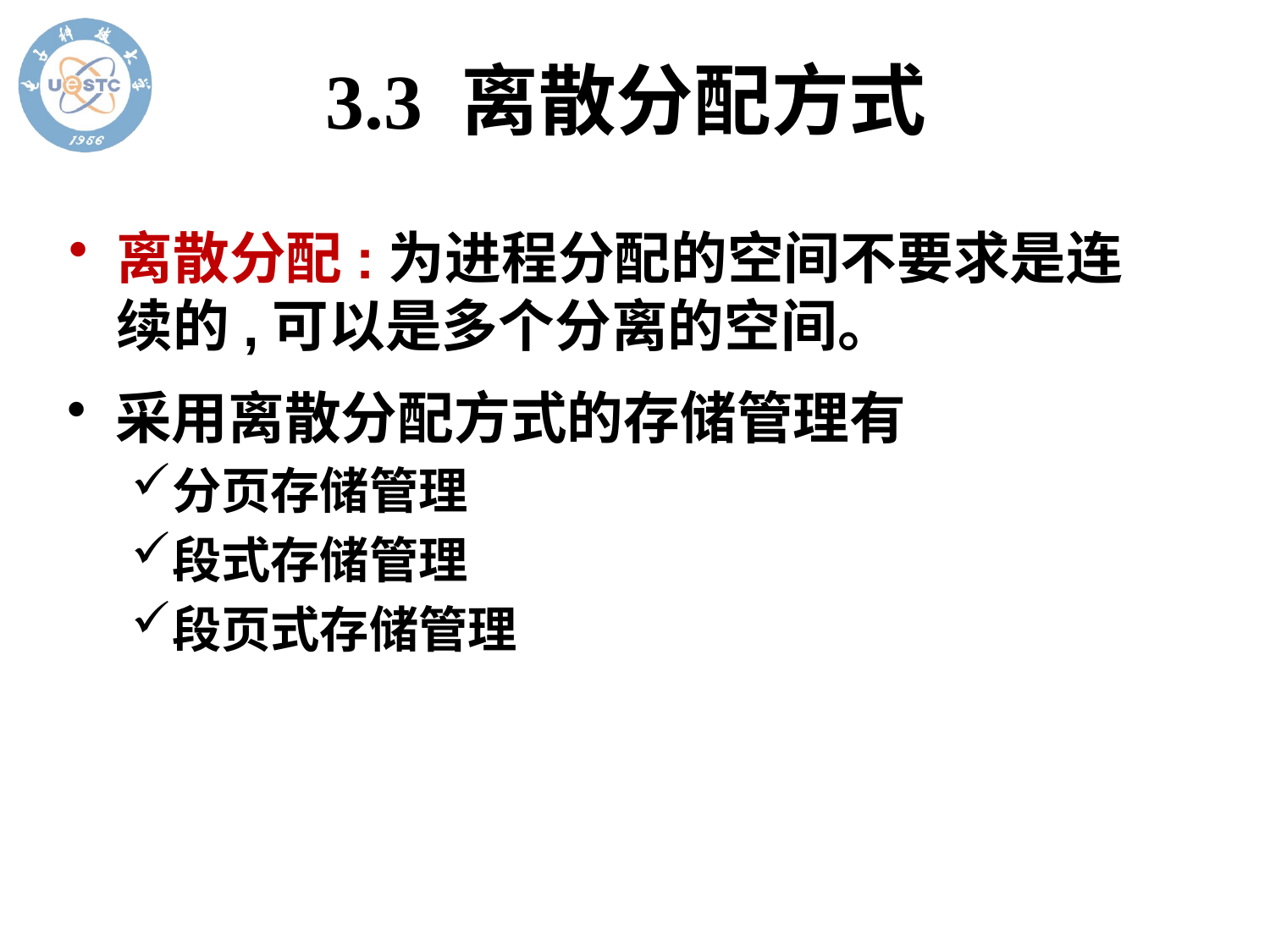

# 3.3 离散分配方式
离散分配:为进程分配的空间不要求是连续的,可以是多个分离的空间。
采用离散分配方式的存储管理有
分页存储管理
段式存储管理
段页式存储管理